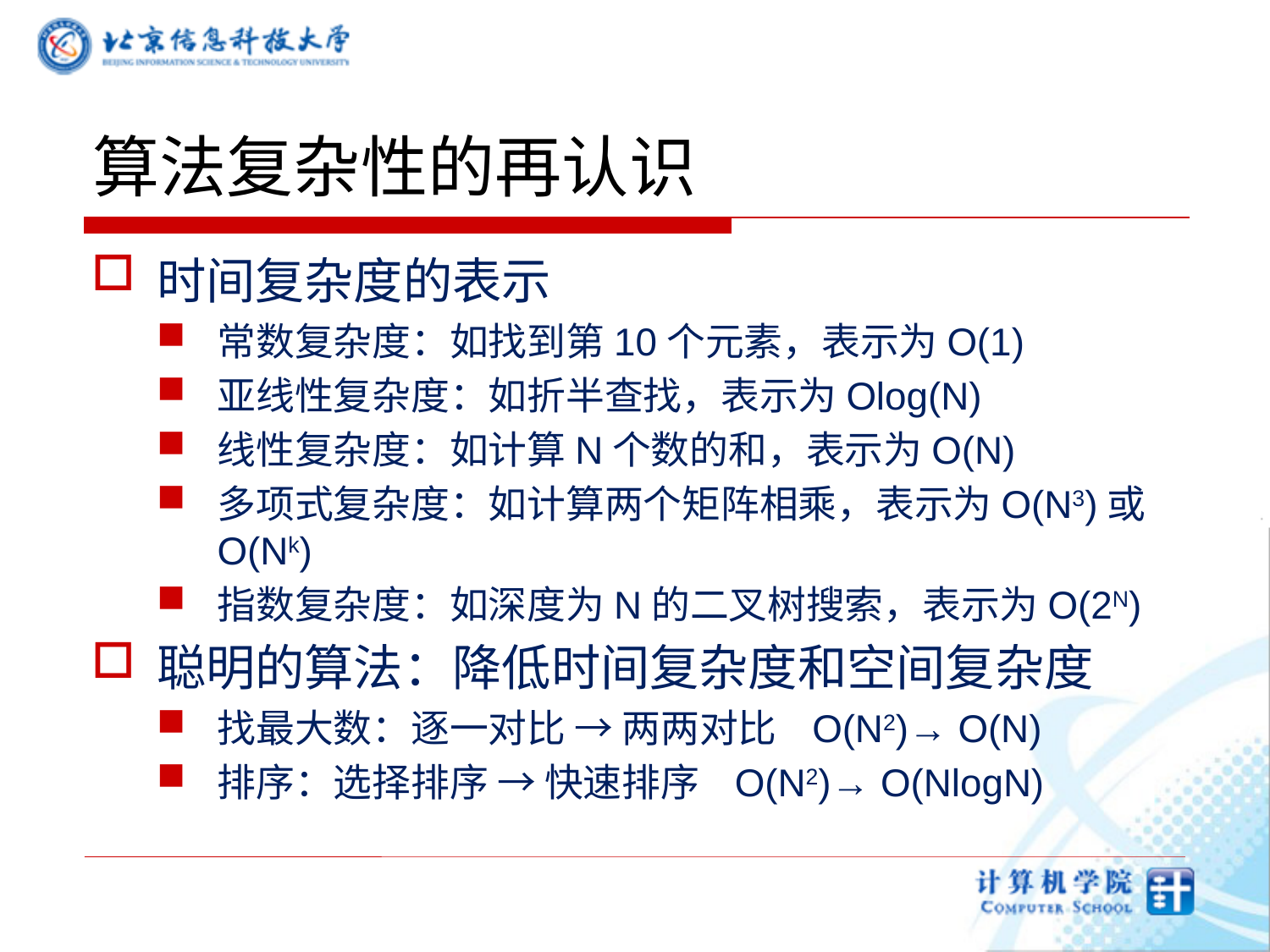

# 算法复杂性的再认识
时间复杂度的表示
常数复杂度：如找到第10个元素，表示为O(1)
亚线性复杂度：如折半查找，表示为Olog(N)
线性复杂度：如计算N个数的和，表示为O(N)
多项式复杂度：如计算两个矩阵相乘，表示为O(N3)或O(Nk)
指数复杂度：如深度为N的二叉树搜索，表示为O(2N)
聪明的算法：降低时间复杂度和空间复杂度
找最大数：逐一对比 → 两两对比   O(N2)→ O(N)
排序：选择排序 → 快速排序   O(N2)→ O(NlogN)